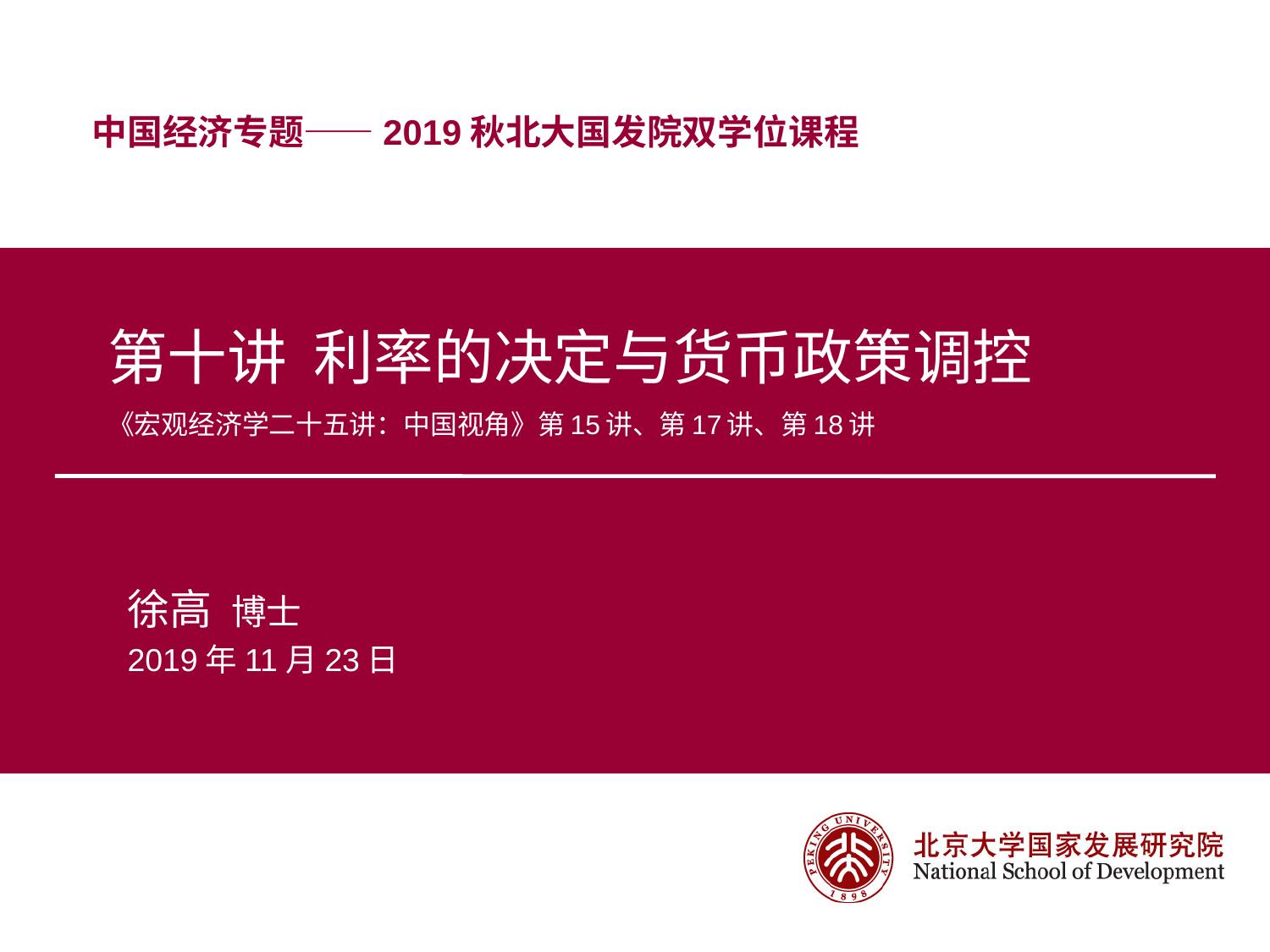

# 第十讲  利率的决定与货币政策调控 《宏观经济学二十五讲：中国视角》第15讲、第17讲、第18讲

徐高  博士
2019年11月23日